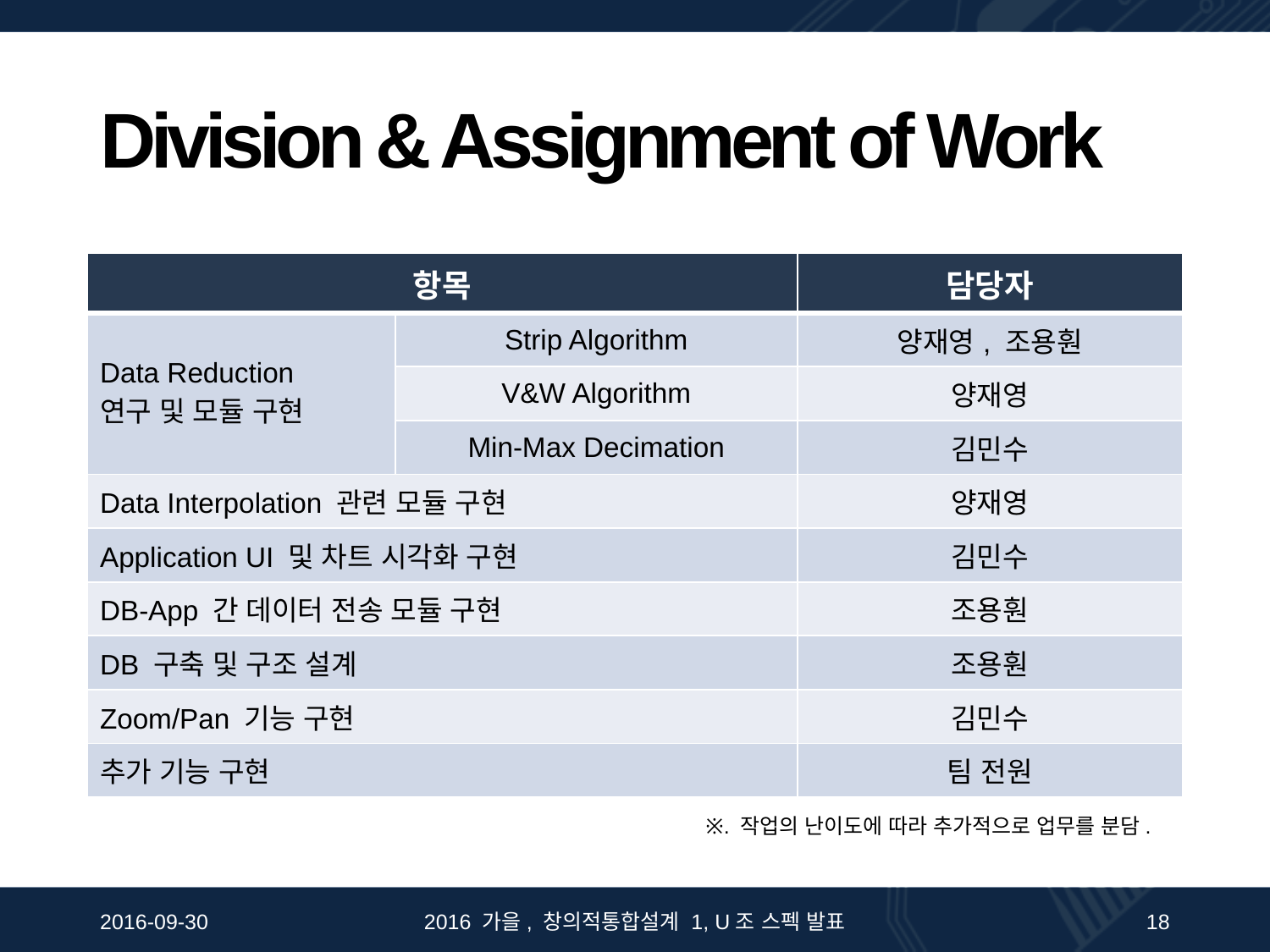

# Division & Assignment of Work
| 항목 |  | 담당자 |
| --- | --- | --- |
| Data Reduction 연구 및 모듈 구현 | Strip Algorithm | 양재영, 조용훤 |
|  | V&W Algorithm | 양재영 |
|  | Min-Max Decimation | 김민수 |
| Data Interpolation 관련 모듈 구현 |  | 양재영 |
| Application UI 및 차트 시각화 구현 |  | 김민수 |
| DB-App 간 데이터 전송 모듈 구현 |  | 조용훤 |
| DB 구축 및 구조 설계 |  | 조용훤 |
| Zoom/Pan 기능 구현 |  | 김민수 |
| 추가 기능 구현 |  | 팀 전원 |
※. 작업의 난이도에 따라 추가적으로 업무를 분담.
2016-09-30
2016 가을, 창의적통합설계 1, U조 스펙 발표
18